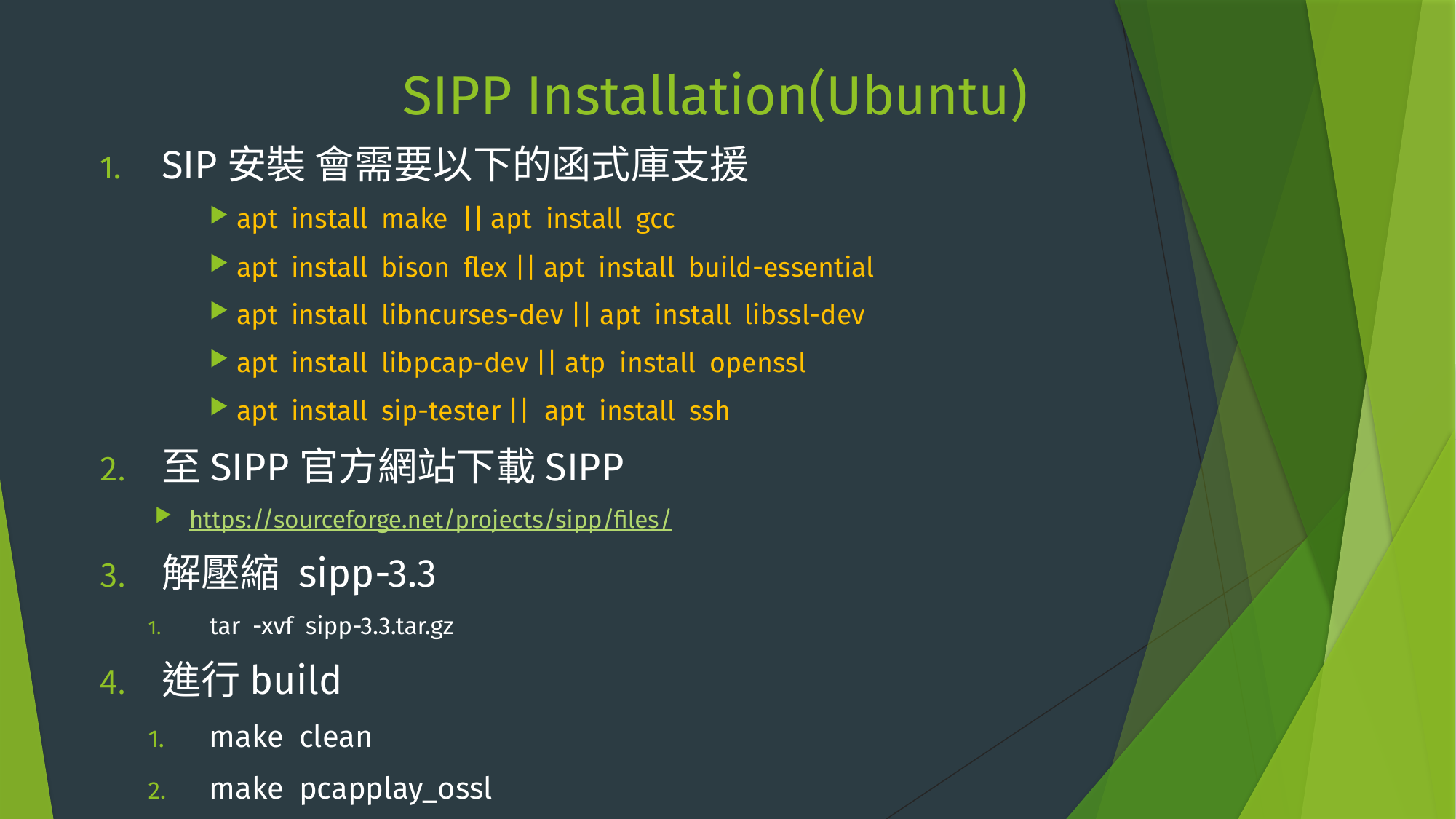

# SIPP Installation(Ubuntu)
SIP安裝 會需要以下的函式庫支援
apt install make || apt install gcc
apt install bison flex || apt install build-essential
apt install libncurses-dev || apt install libssl-dev
apt install libpcap-dev || atp install openssl
apt install sip-tester ||  apt install ssh
至SIPP官方網站下載SIPP
https://sourceforge.net/projects/sipp/files/
解壓縮 sipp-3.3
tar -xvf sipp-3.3.tar.gz
進行build
make clean
make pcapplay_ossl